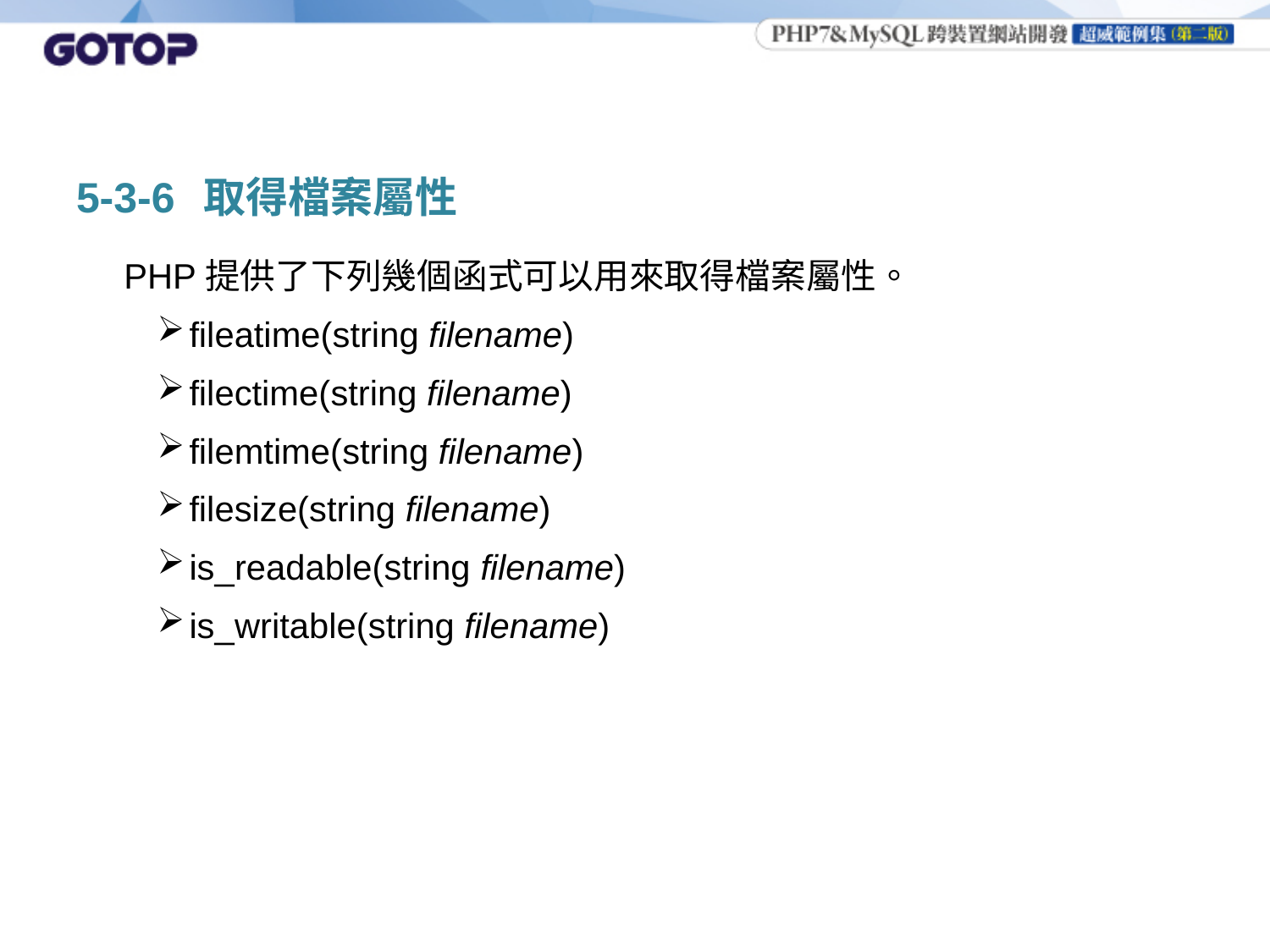

# 5-3-6	取得檔案屬性
	PHP提供了下列幾個函式可以用來取得檔案屬性。
fileatime(string filename)
filectime(string filename)
filemtime(string filename)
filesize(string filename)
is_readable(string filename)
is_writable(string filename)